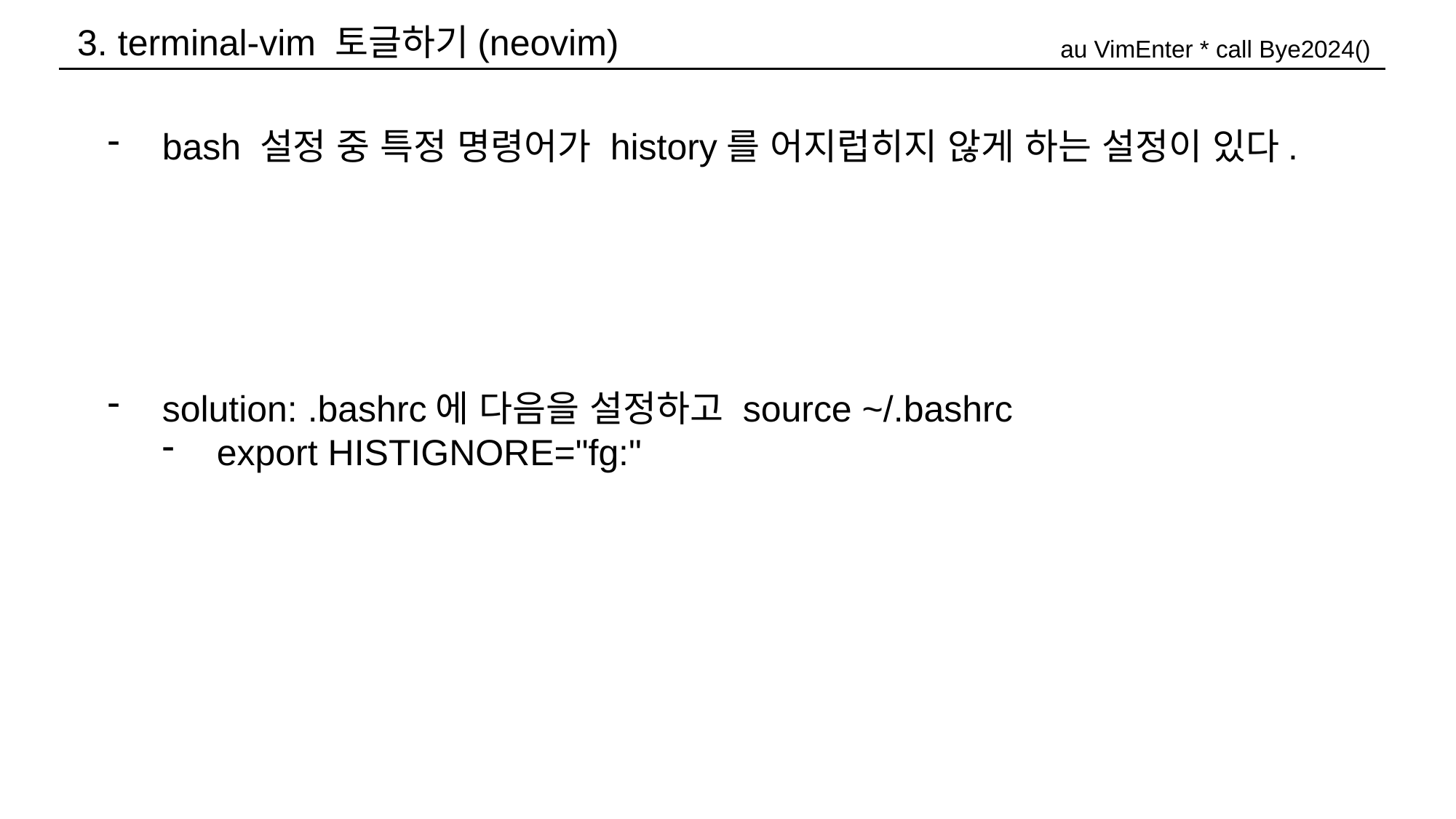

3. terminal-vim 토글하기(neovim)
au VimEnter * call Bye2024()
bash 설정 중 특정 명령어가 history를 어지럽히지 않게 하는 설정이 있다.

solution: .bashrc에 다음을 설정하고 source ~/.bashrc
export HISTIGNORE="fg:"